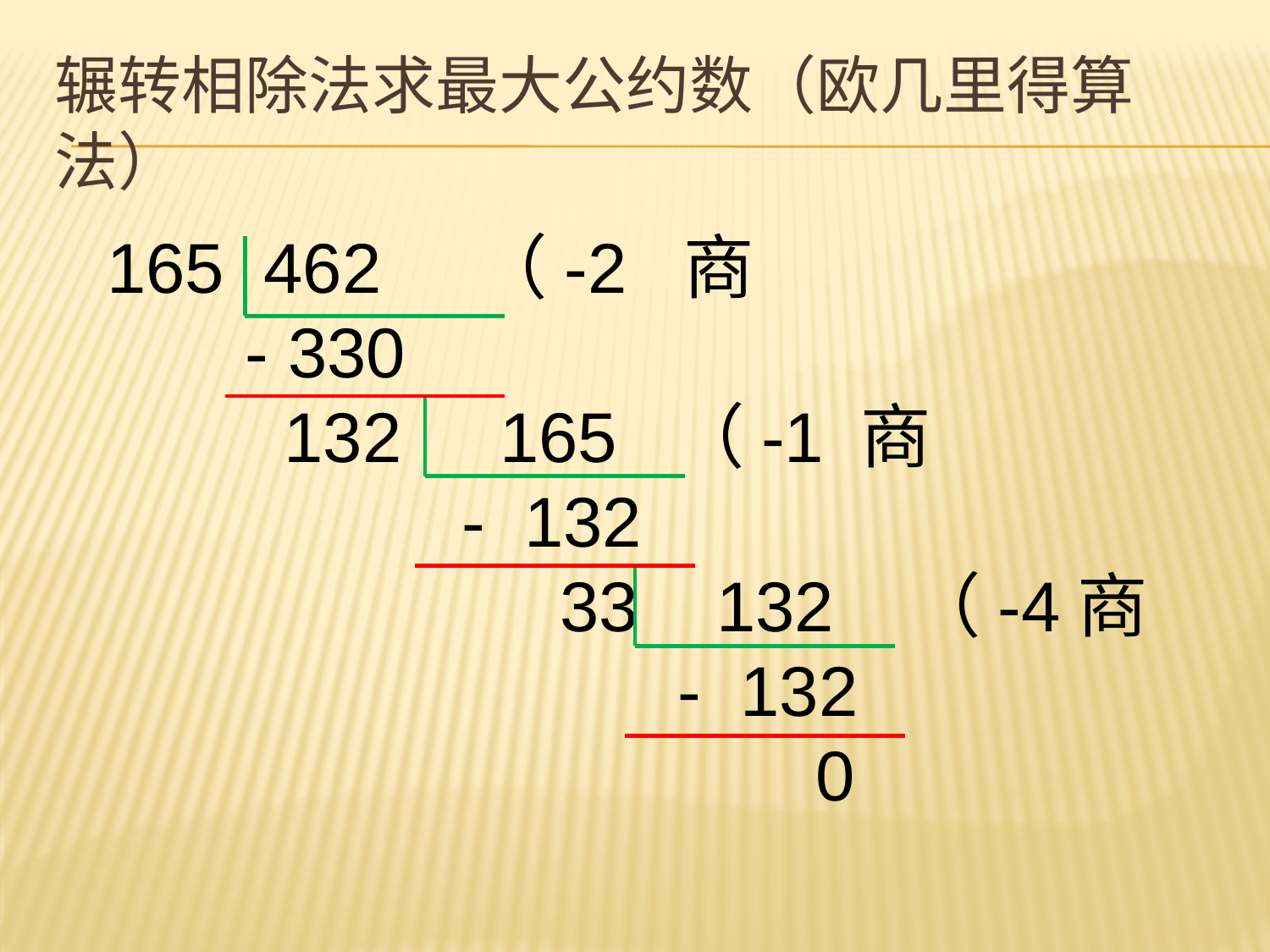

# 辗转相除法求最大公约数（欧几里得算法）
 165  462    （-2  商
        - 330
          132     165  （-1 商
                   -  132
                        33    132   （-4商
                              -  132
                                     0